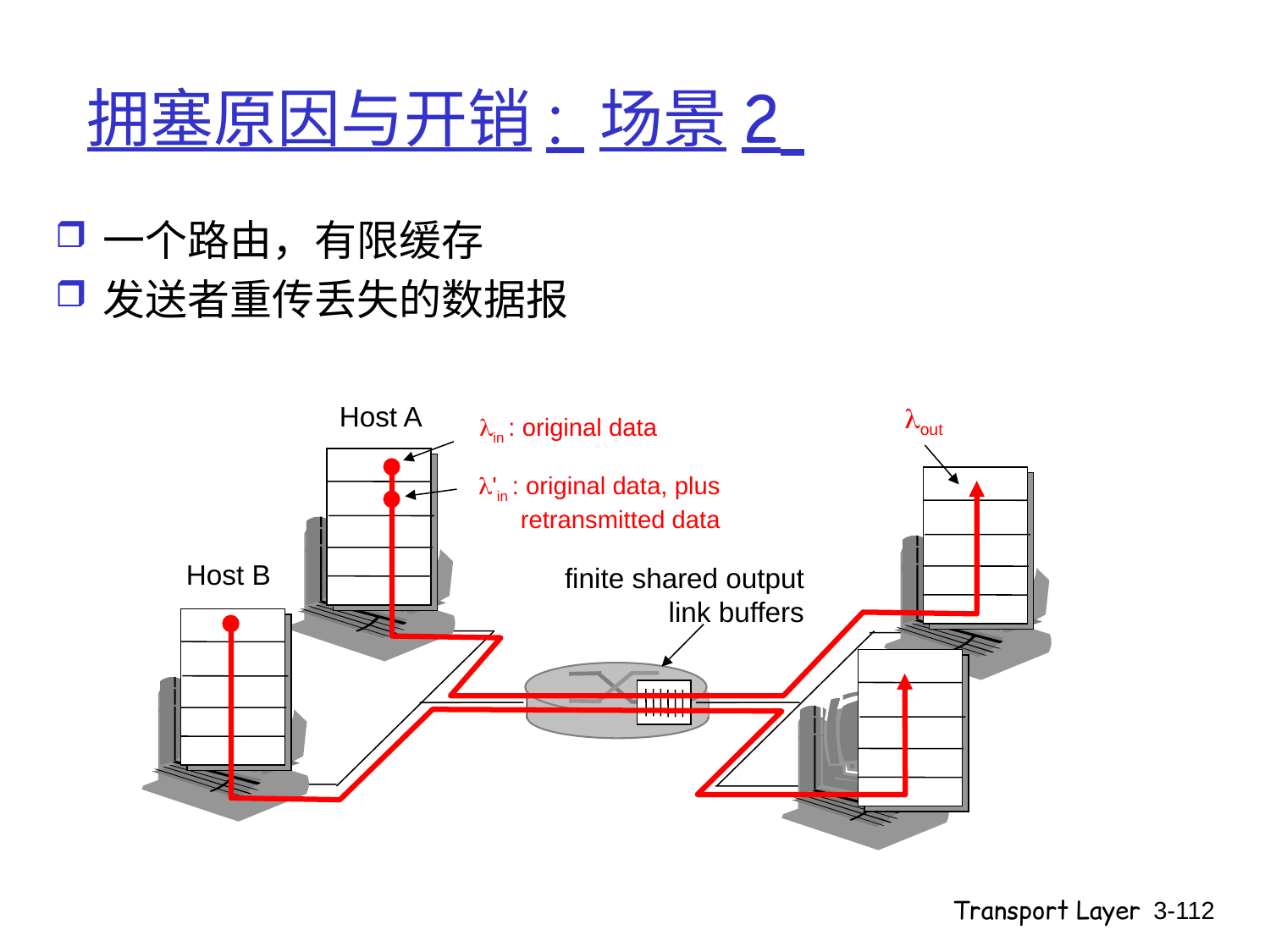

# 拥塞原因与开销: 场景2
一个路由，有限缓存
发送者重传丢失的数据报

Host A
λout
λin : original data

λ'in : original data, plus retransmitted data

Host B
finite shared output link buffers

Transport Layer
3-112